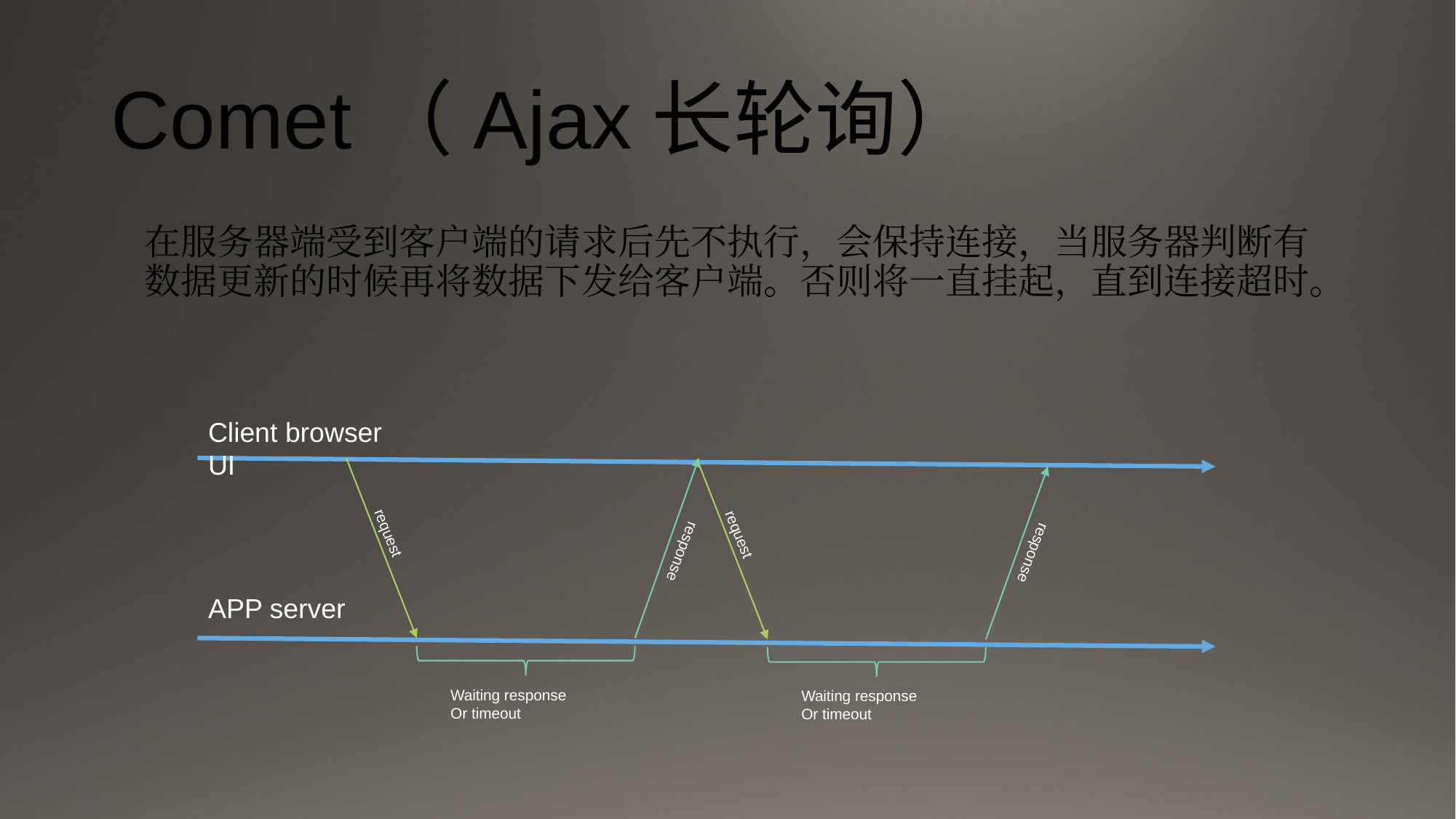

# Comet（Ajax长轮询）
在服务器端受到客户端的请求后先不执行，会保持连接，当服务器判断有数据更新的时候再将数据下发给客户端。否则将一直挂起，直到连接超时。
Client browser UI
request
request
response
response

APP server
Waiting response
Or timeout
Waiting response
Or timeout